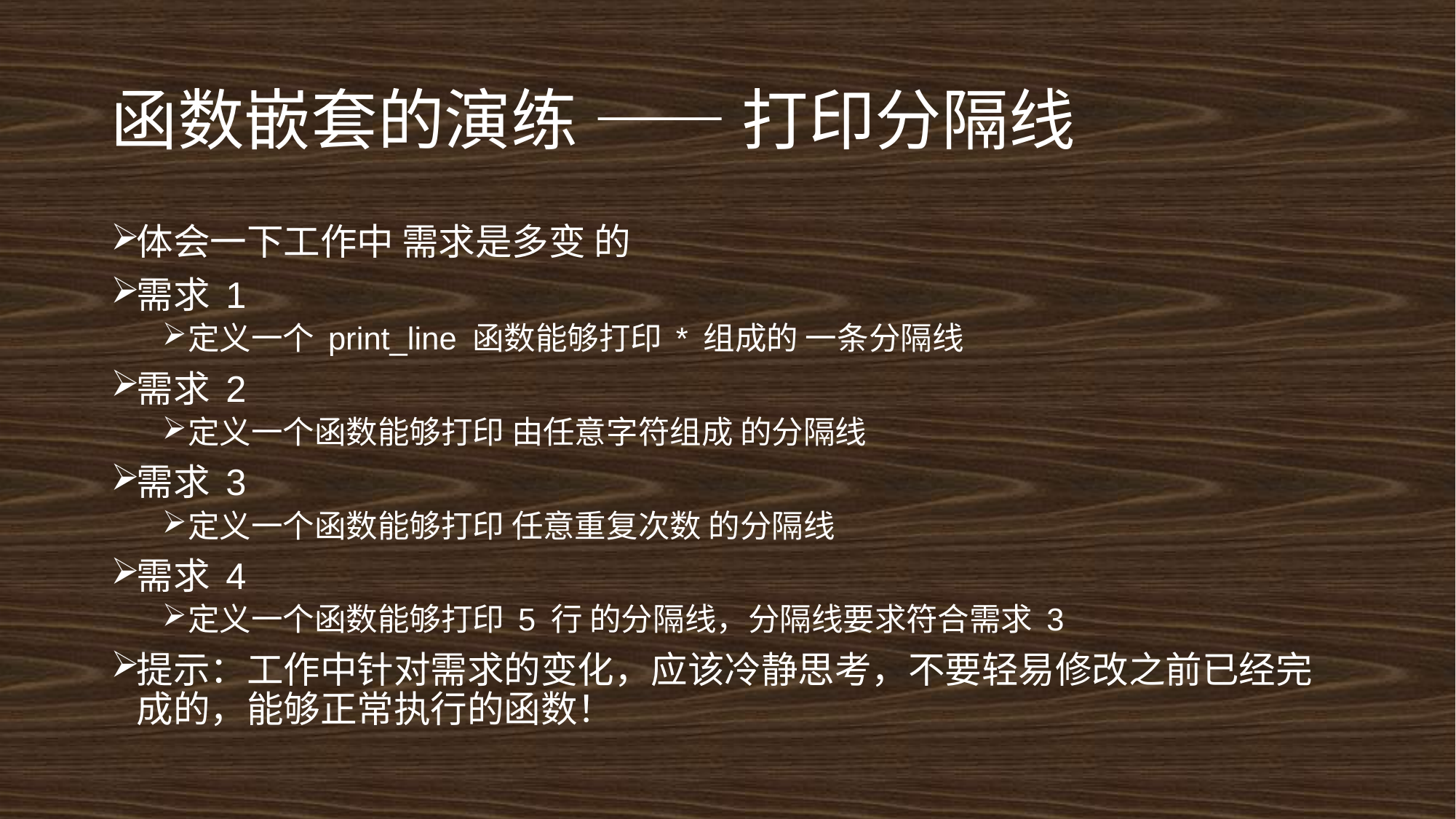

# 函数嵌套的演练 —— 打印分隔线
体会一下工作中 需求是多变 的
需求 1
定义一个 print_line 函数能够打印 * 组成的 一条分隔线
需求 2
定义一个函数能够打印 由任意字符组成 的分隔线
需求 3
定义一个函数能够打印 任意重复次数 的分隔线
需求 4
定义一个函数能够打印 5 行 的分隔线，分隔线要求符合需求 3
提示：工作中针对需求的变化，应该冷静思考，不要轻易修改之前已经完成的，能够正常执行的函数！